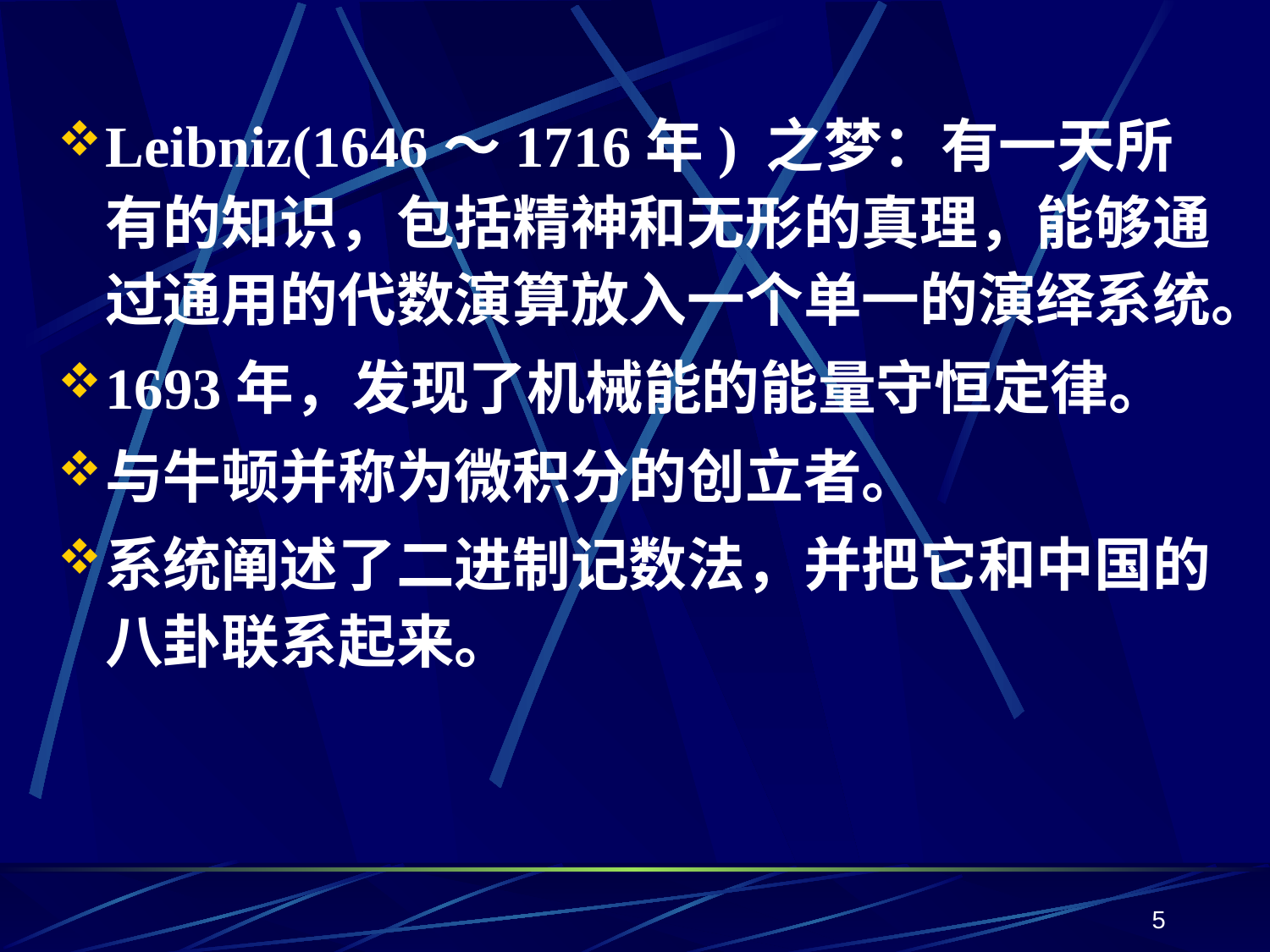

Leibniz(1646～1716年) 之梦：有一天所有的知识，包括精神和无形的真理，能够通过通用的代数演算放入一个单一的演绎系统。
1693年，发现了机械能的能量守恒定律。
与牛顿并称为微积分的创立者。
系统阐述了二进制记数法，并把它和中国的八卦联系起来。

5